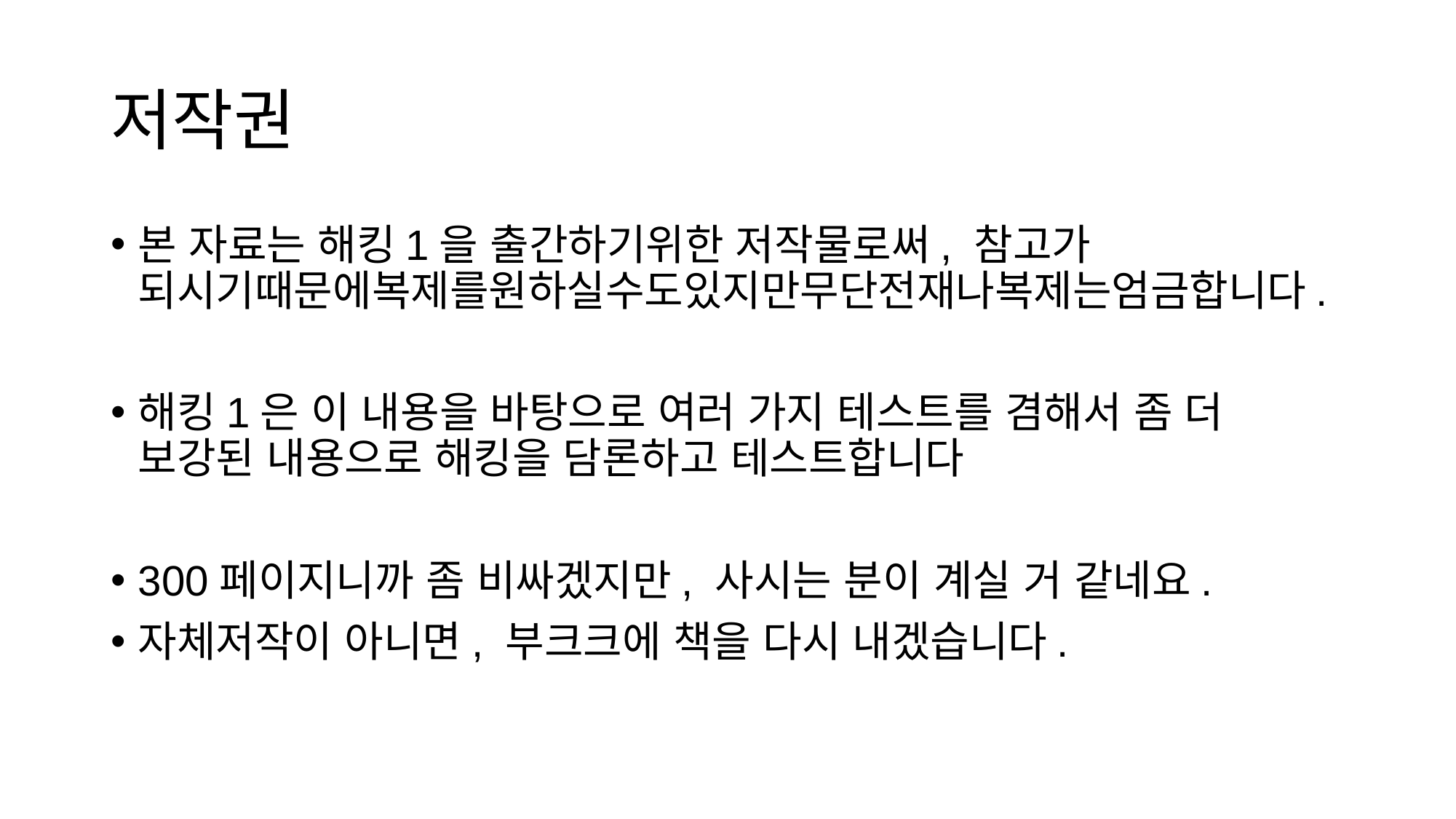

# 저작권
본 자료는 해킹1을 출간하기위한 저작물로써, 참고가 되시기때문에복제를원하실수도있지만무단전재나복제는엄금합니다.

해킹1은 이 내용을 바탕으로 여러 가지 테스트를 겸해서 좀 더 보강된 내용으로 해킹을 담론하고 테스트합니다

300페이지니까 좀 비싸겠지만, 사시는 분이 계실 거 같네요.
자체저작이 아니면, 부크크에 책을 다시 내겠습니다.